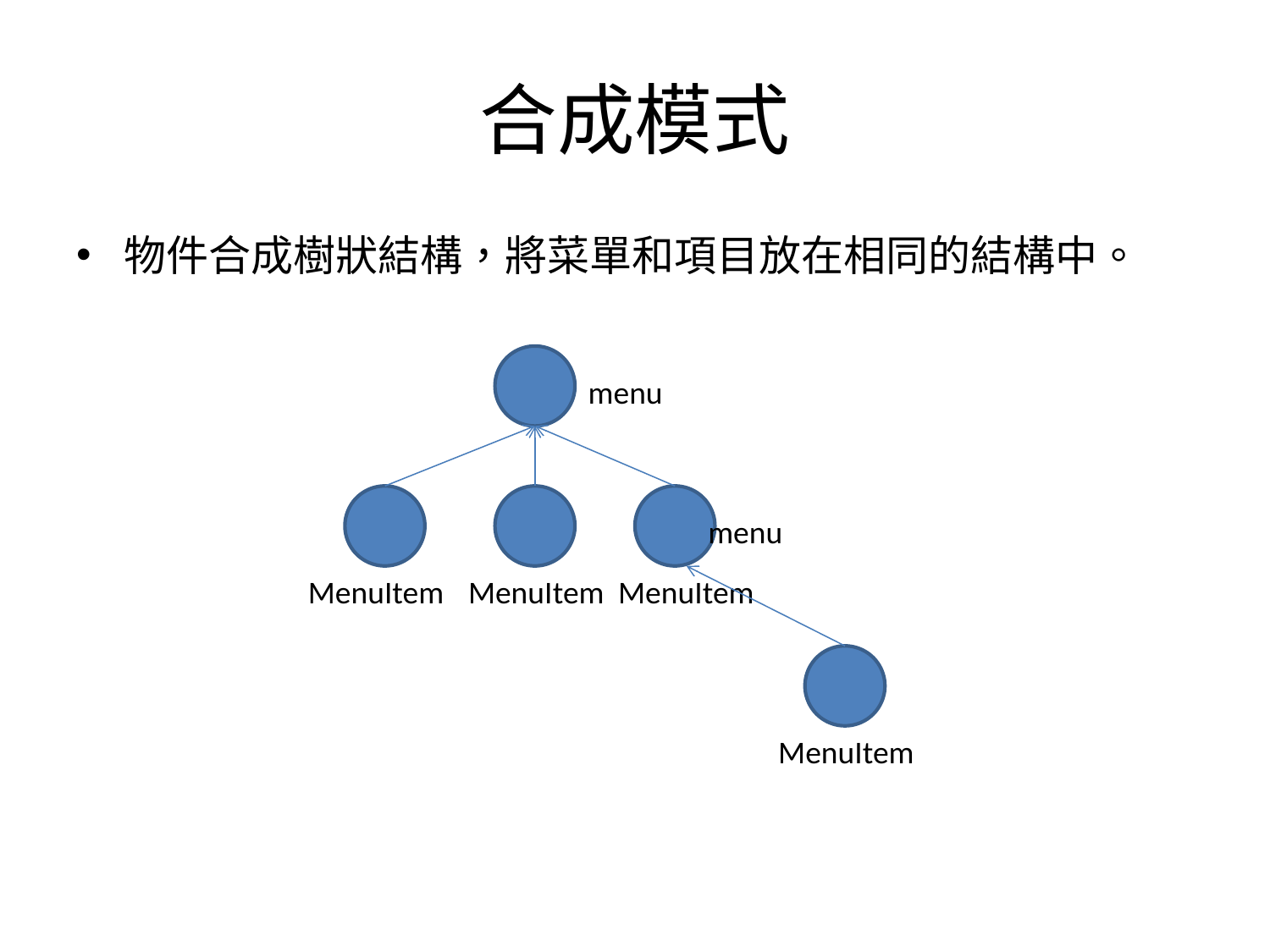

# 合成模式
物件合成樹狀結構，將菜單和項目放在相同的結構中。

menu

menu
MenuItem
MenuItem
MenuItem

MenuItem